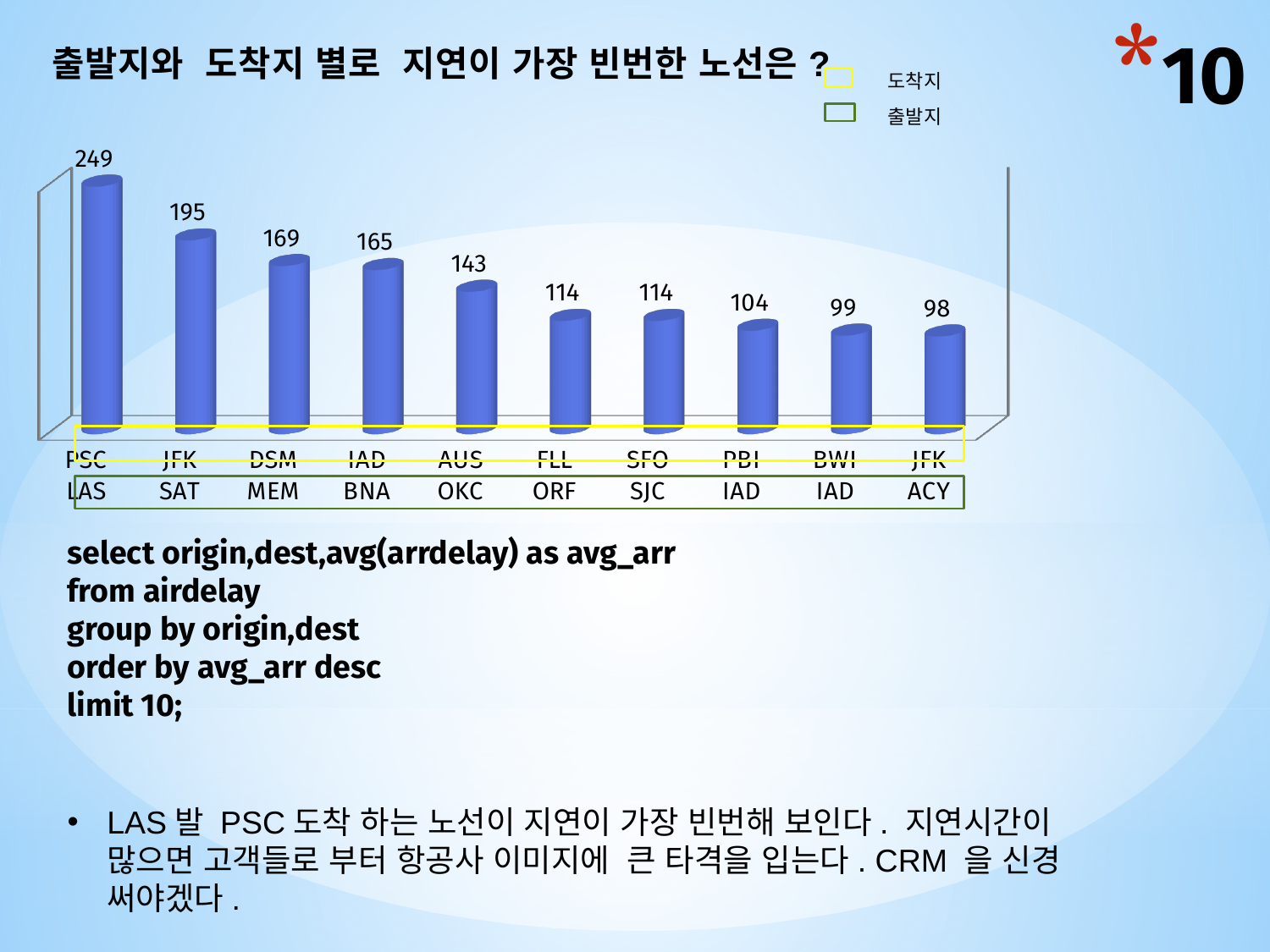

[unsupported chart]

# 10
select origin,dest,avg(arrdelay) as avg_arr
from airdelay
group by origin,dest
order by avg_arr desc
limit 10;
LAS발 PSC도착 하는 노선이 지연이 가장 빈번해 보인다. 지연시간이 많으면 고객들로 부터 항공사 이미지에  큰 타격을 입는다. CRM 을 신경 써야겠다.